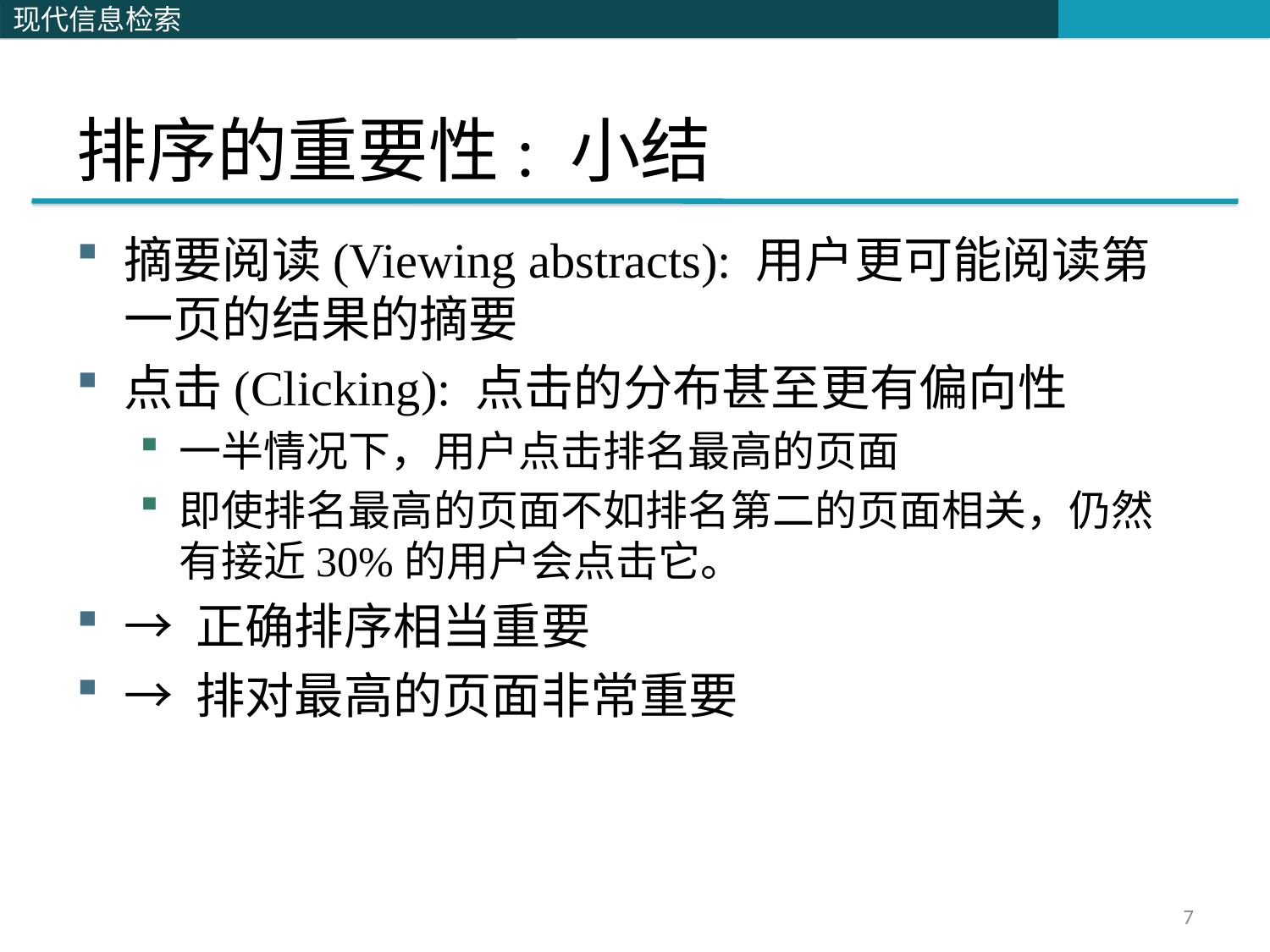

# 排序的重要性: 小结
摘要阅读(Viewing abstracts): 用户更可能阅读第一页的结果的摘要
点击(Clicking): 点击的分布甚至更有偏向性
一半情况下，用户点击排名最高的页面
即使排名最高的页面不如排名第二的页面相关，仍然有接近30%的用户会点击它。
→ 正确排序相当重要
→ 排对最高的页面非常重要

7